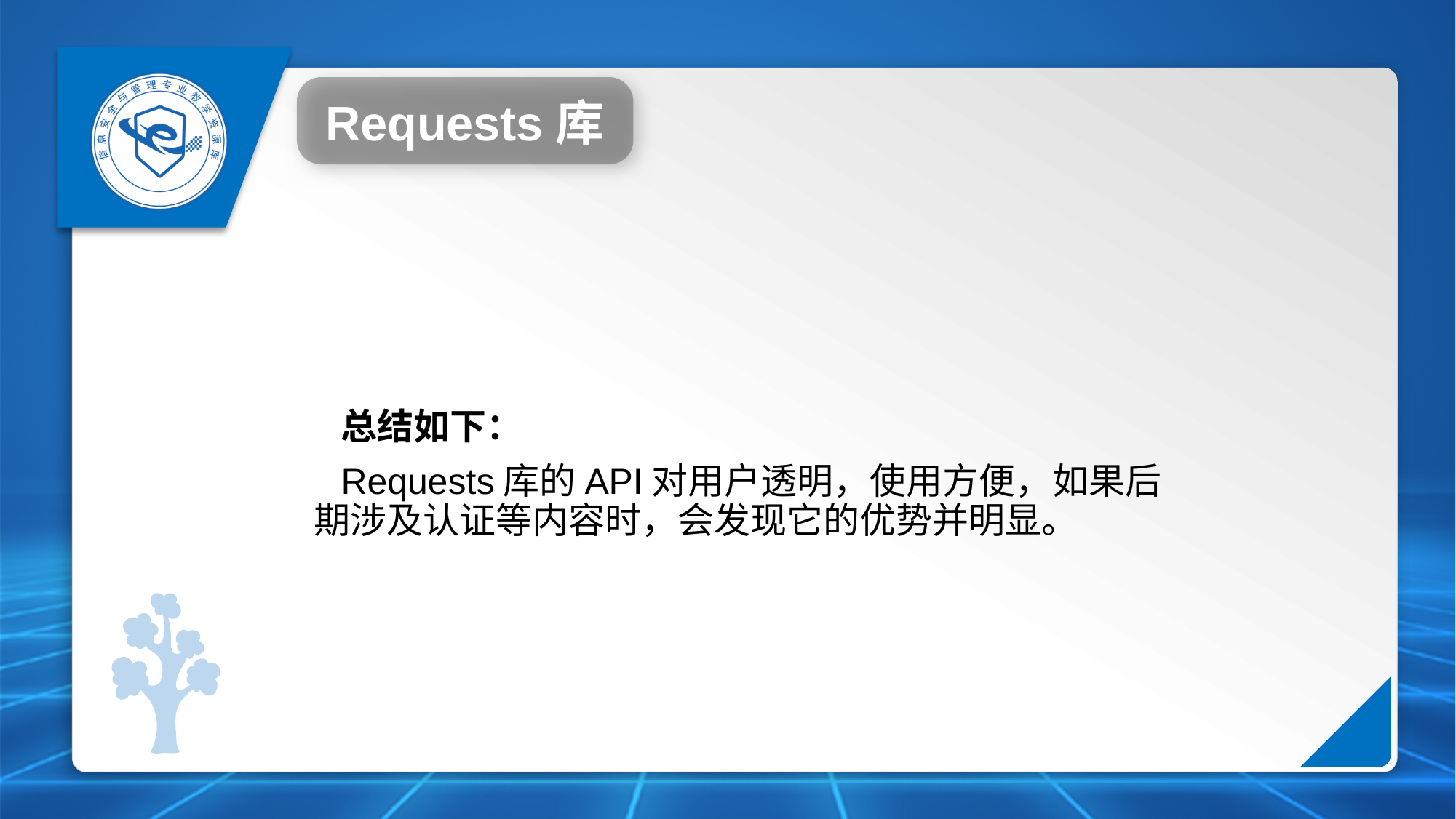

Requests库
总结如下：
Requests库的API对用户透明，使用方便，如果后期涉及认证等内容时，会发现它的优势并明显。